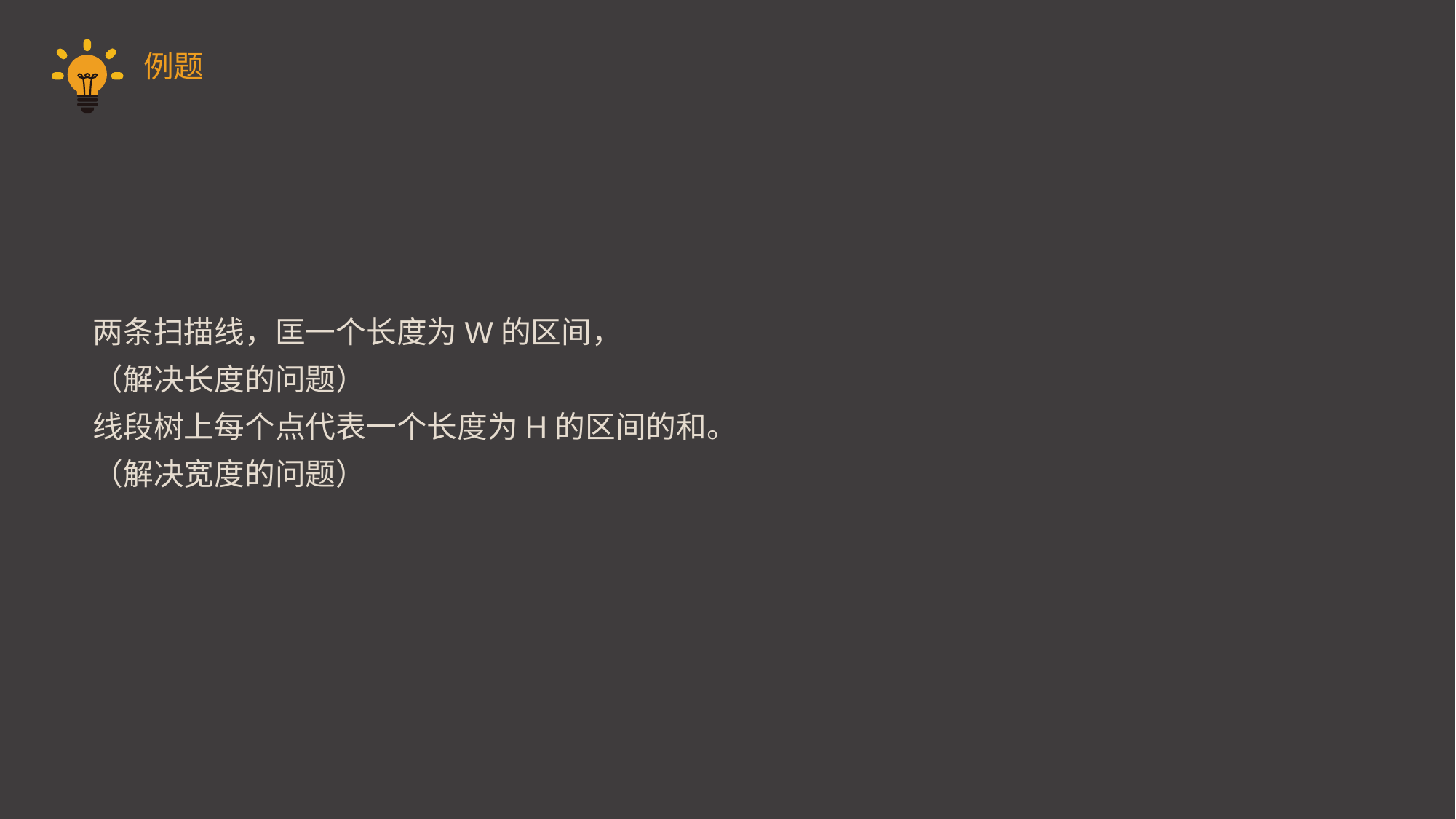

例题
两条扫描线，匡一个长度为W的区间，
（解决长度的问题）
线段树上每个点代表一个长度为H的区间的和。
（解决宽度的问题）